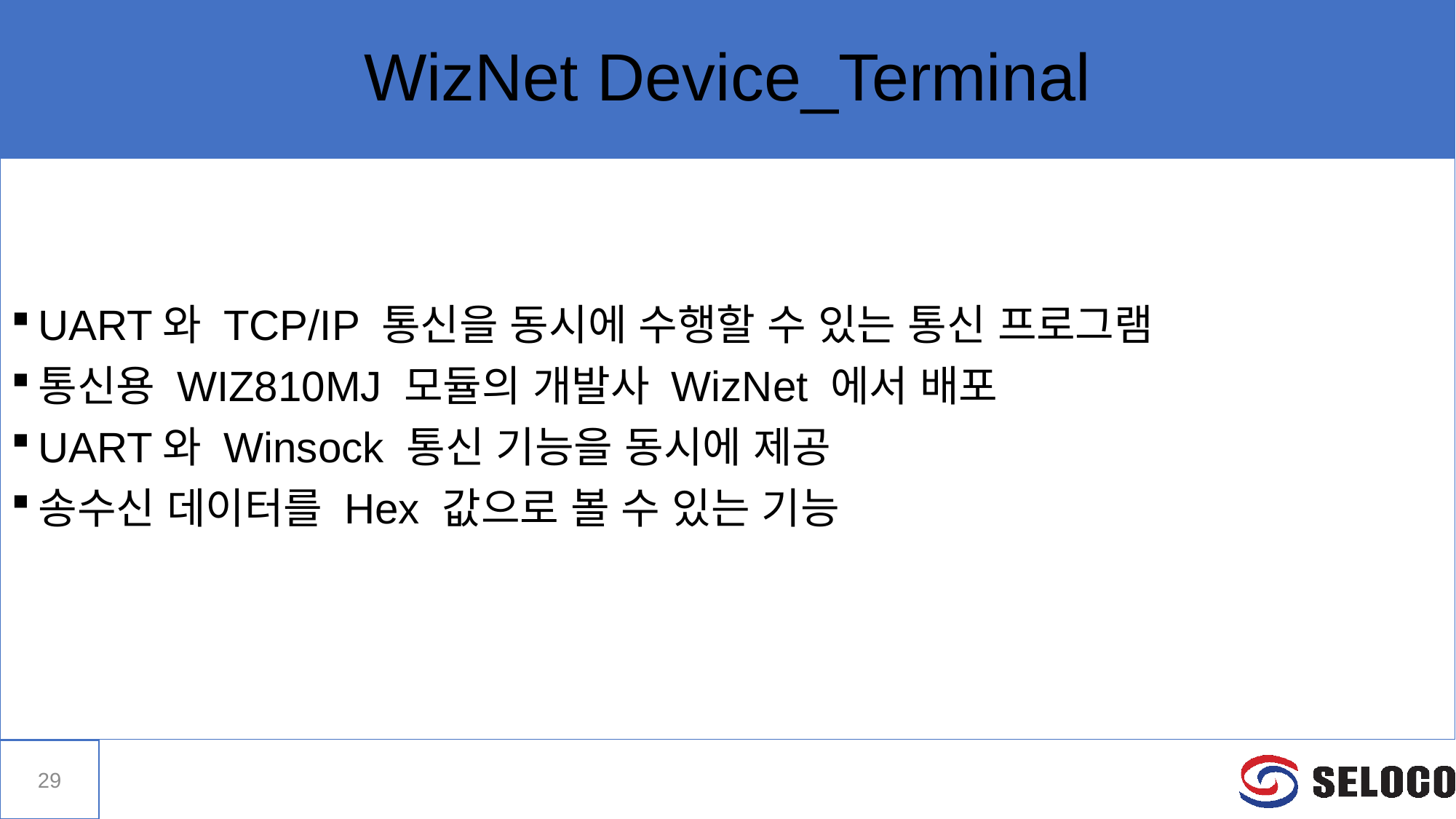

# WizNet Device_Terminal
UART와 TCP/IP 통신을 동시에 수행할 수 있는 통신 프로그램
통신용 WIZ810MJ 모듈의 개발사 WizNet 에서 배포
UART와 Winsock 통신 기능을 동시에 제공
송수신 데이터를 Hex 값으로 볼 수 있는 기능

29